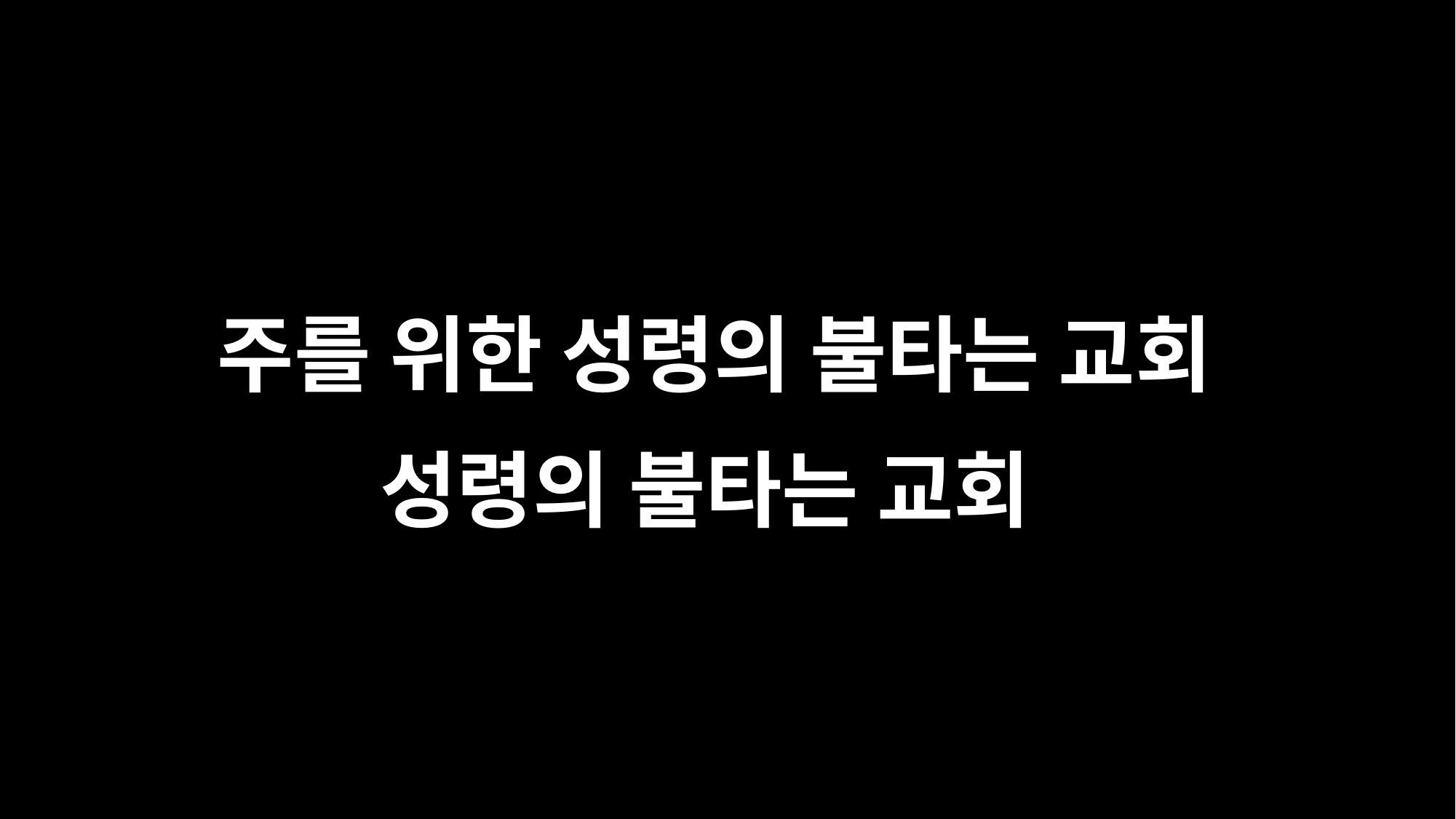

주를 위한 성령의 불타는 교회
성령의 불타는 교회